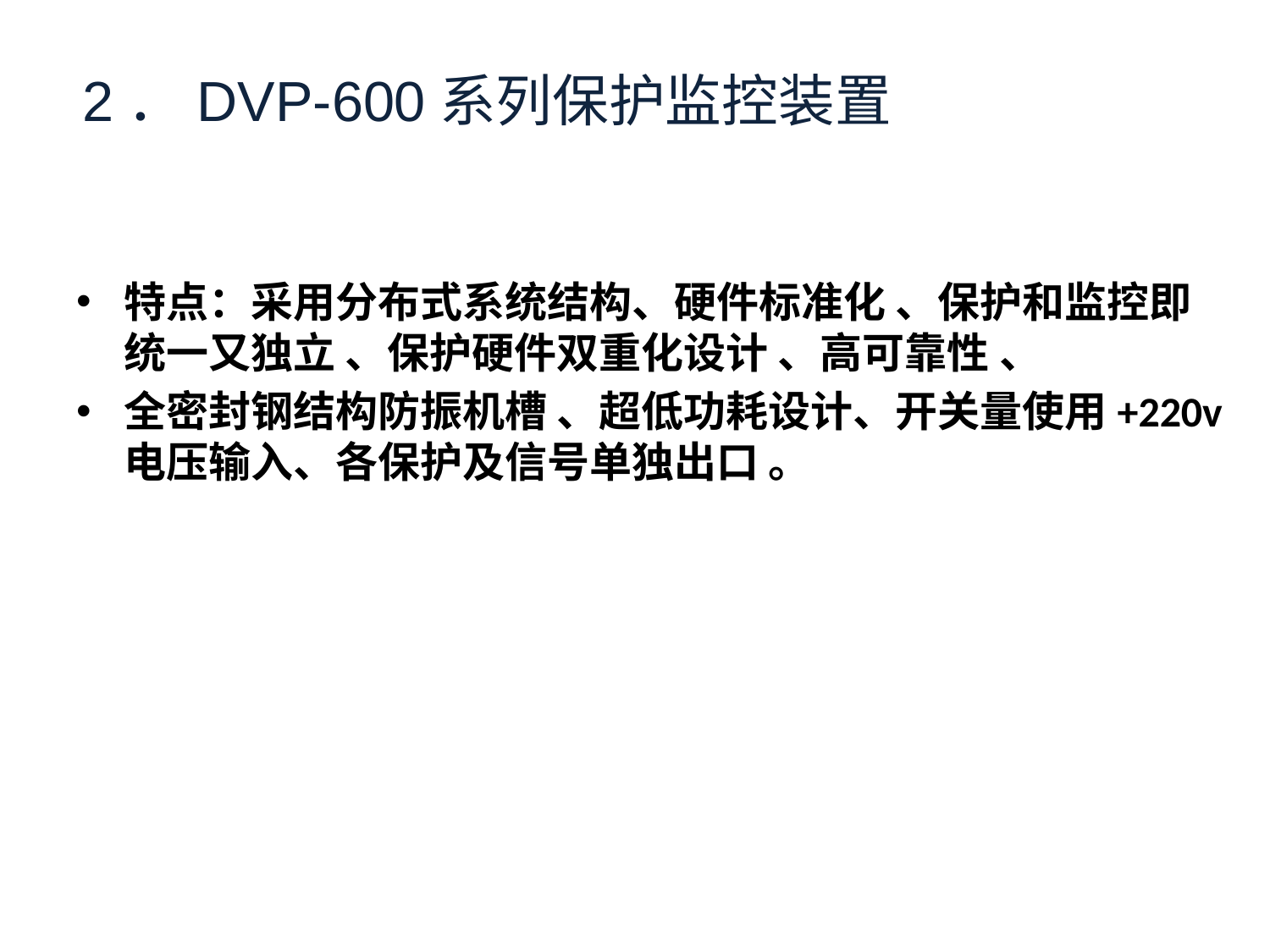

# 2．DVP-600系列保护监控装置
特点：采用分布式系统结构、硬件标准化 、保护和监控即统一又独立 、保护硬件双重化设计 、高可靠性 、
全密封钢结构防振机槽 、超低功耗设计、开关量使用+220v电压输入、各保护及信号单独出口 。